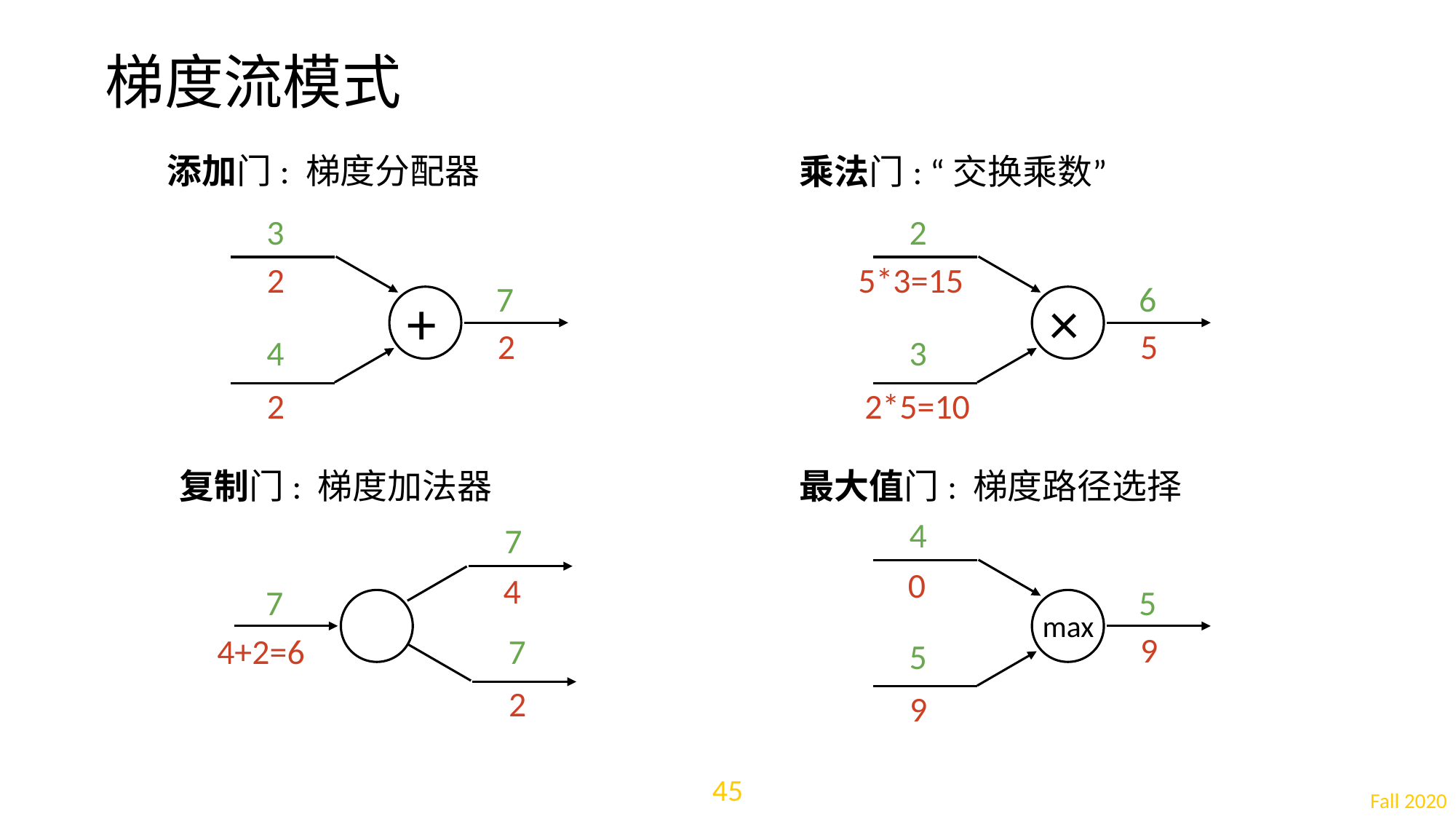

# 梯度流模式
添加门: 梯度分配器
乘法门: “交换乘数”

3
2
2
5*3=15

7
6
+
×

2
5
4
3

2
2*5=10

最大值门: 梯度路径选择
复制门: 梯度加法器
4
7
0
4

7
5

max
9
4+2=6
7
5

2
9

45